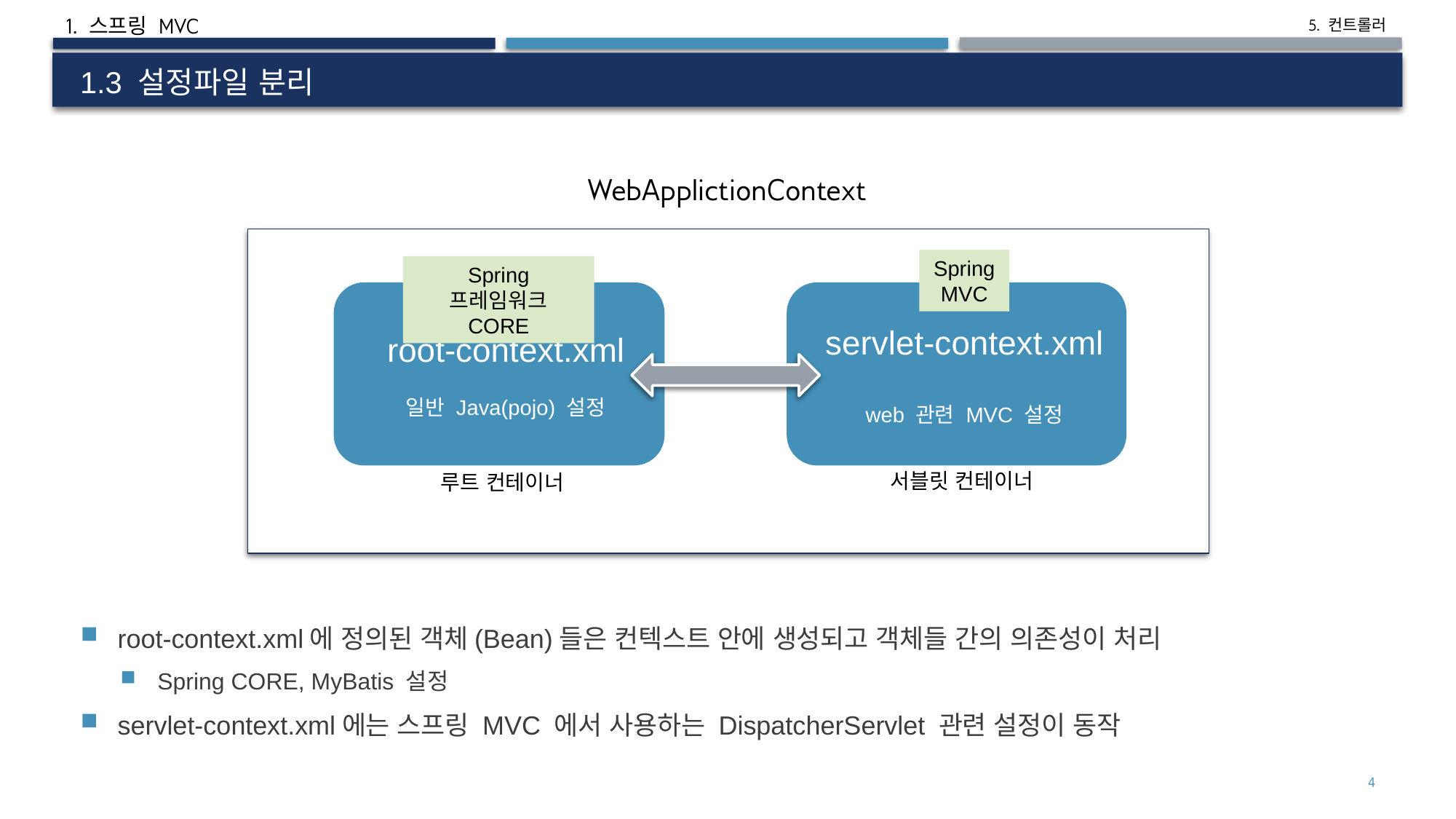

1. 스프링 MVC
# 1.3 설정파일 분리

root-context.xml에 정의된 객체(Bean)들은 컨텍스트 안에 생성되고 객체들 간의 의존성이 처리
Spring CORE, MyBatis 설정
servlet-context.xml에는 스프링 MVC 에서 사용하는 DispatcherServlet 관련 설정이 동작
WebApplictionContext

Spring MVC
Spring 프레임워크 CORE

root-context.xml

일반 Java(pojo) 설정
servlet-context.xml

web 관련 MVC 설정

서블릿 컨테이너
루트 컨테이너
4